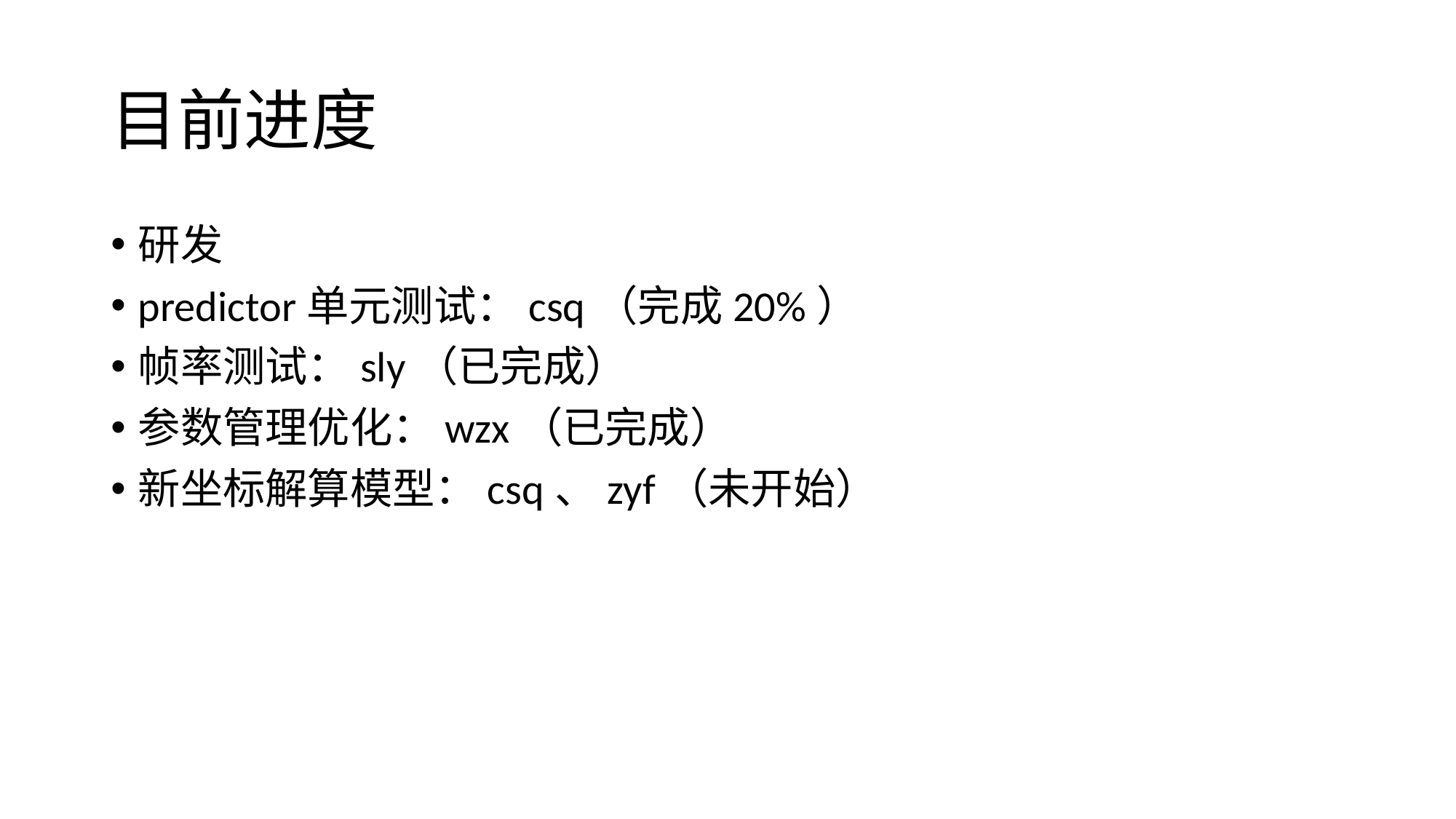

# 目前进度
研发
predictor单元测试：csq（完成20%）
帧率测试：sly（已完成）
参数管理优化：wzx（已完成）
新坐标解算模型：csq、zyf（未开始）